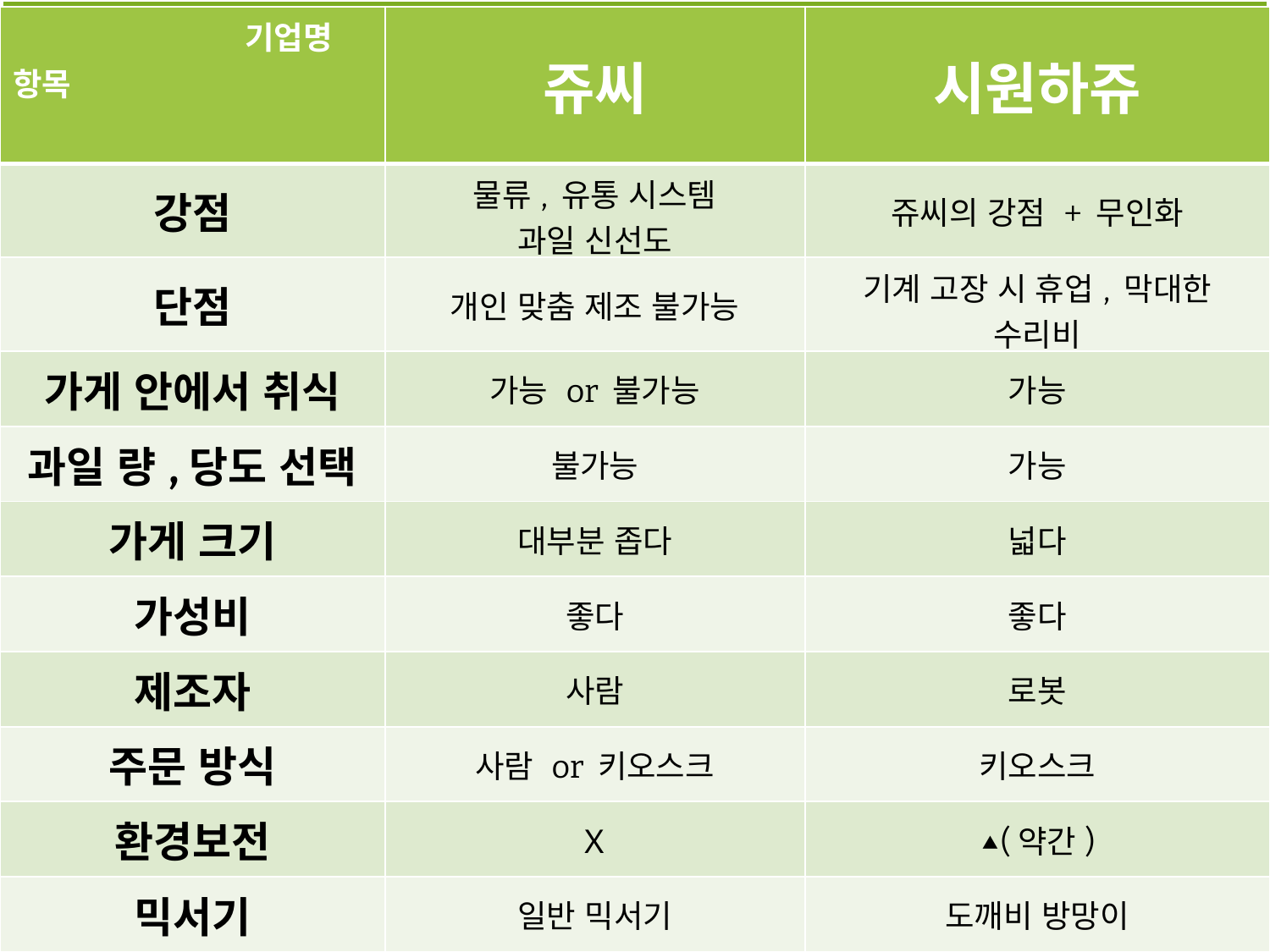

| 기업명 항목 | 쥬씨 | 시원하쥬 |
| --- | --- | --- |
| 강점 | 물류, 유통 시스템 과일 신선도 | 쥬씨의 강점 + 무인화 |
| 단점 | 개인 맞춤 제조 불가능 | 기계 고장 시 휴업, 막대한 수리비 |
| 가게 안에서 취식 | 가능 or 불가능 | 가능 |
| 과일 량,당도 선택 | 불가능 | 가능 |
| 가게 크기 | 대부분 좁다 | 넓다 |
| 가성비 | 좋다 | 좋다 |
| 제조자 | 사람 | 로봇 |
| 주문 방식 | 사람 or 키오스크 | 키오스크 |
| 환경보전 | Ｘ | ▲(약간) |
| 믹서기 | 일반 믹서기 | 도깨비 방망이 |
비교표
현상